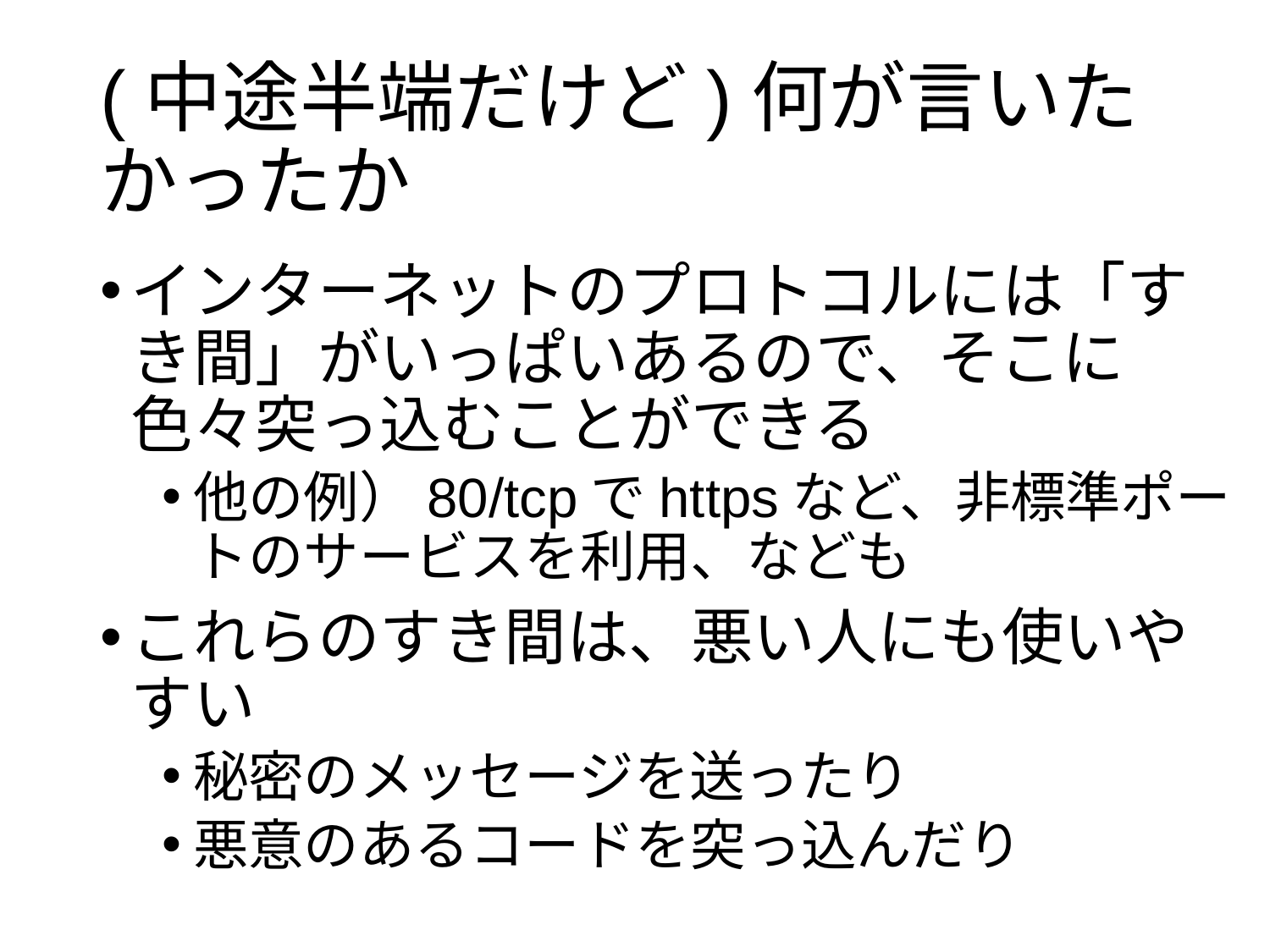

# (中途半端だけど)何が言いたかったか
インターネットのプロトコルには「すき間」がいっぱいあるので、そこに色々突っ込むことができる
他の例）80/tcpでhttpsなど、非標準ポートのサービスを利用、なども
これらのすき間は、悪い人にも使いやすい
秘密のメッセージを送ったり
悪意のあるコードを突っ込んだり